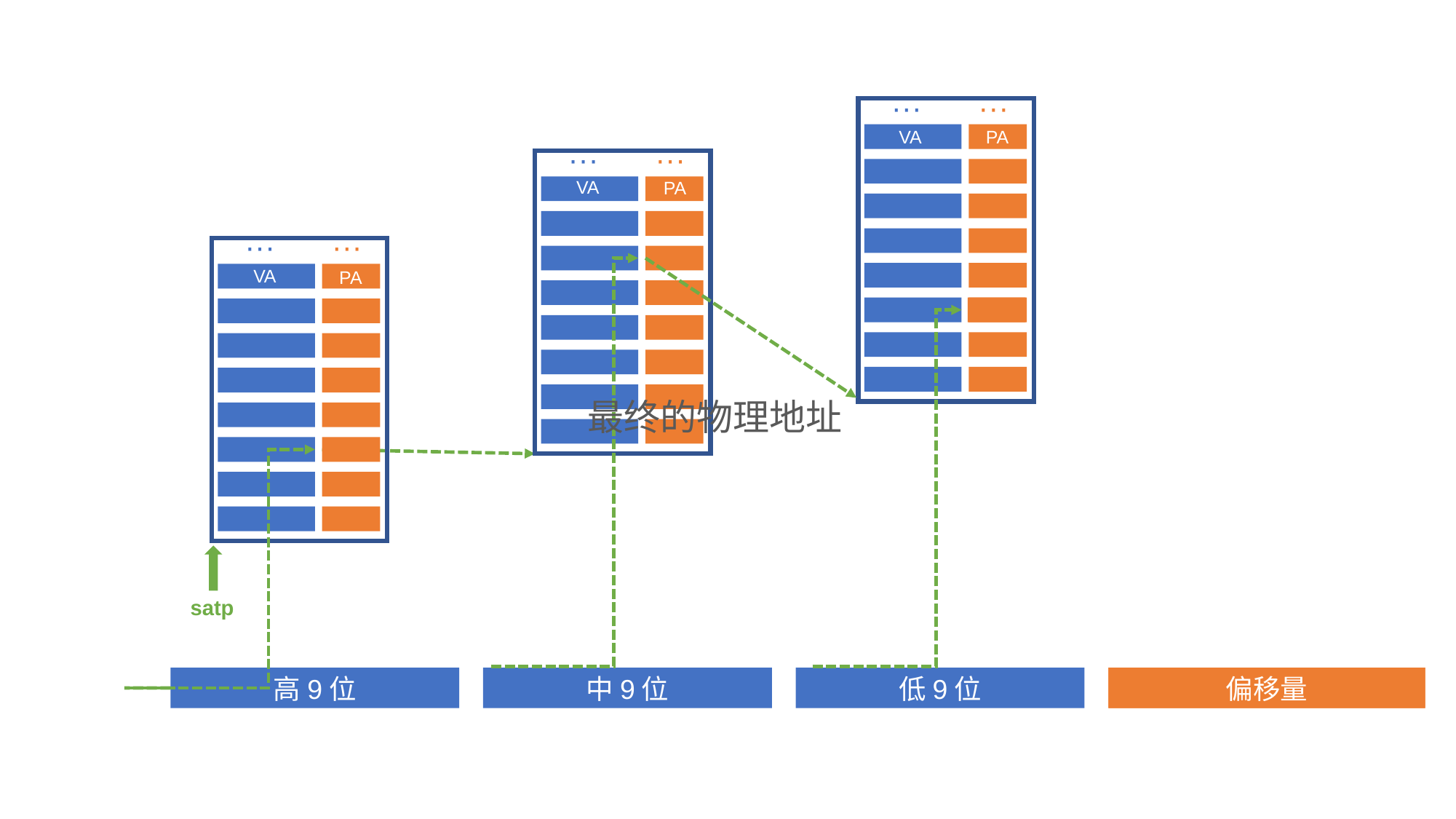

···
···
VA
PA

···
···
VA
PA

···
···
VA
PA

最终的物理地址

satp
低9位
高9位
中9位
偏移量